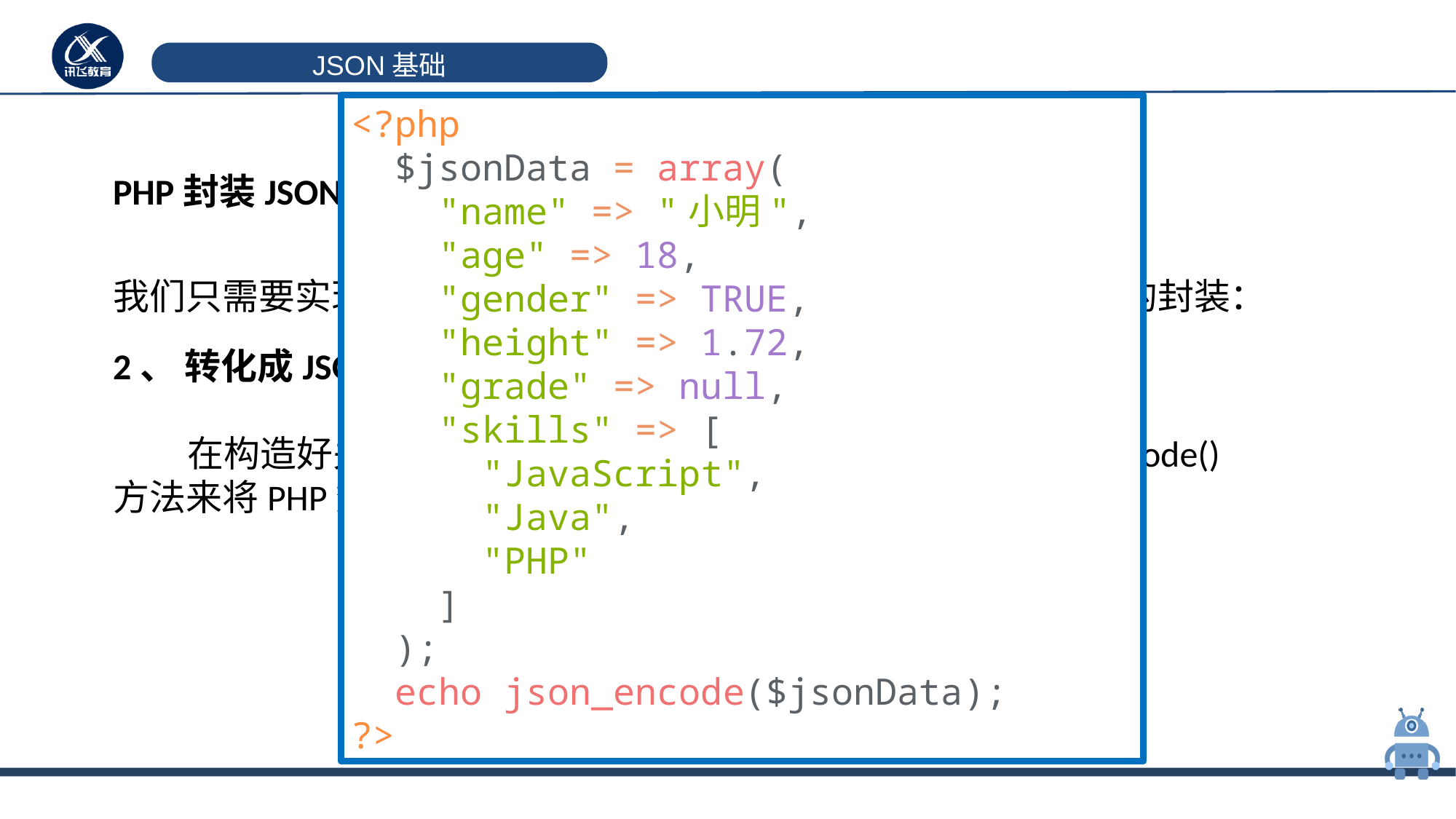

# JSON基础
<?php
  $jsonData = array(
    "name" => "小明",
    "age" => 18,
    "gender" => TRUE,
    "height" => 1.72,
    "grade" => null,
    "skills" => [
      "JavaScript",
      "Java",
      "PHP"
    ]
  );
  echo json_encode($jsonData);
?>
PHP封装JSON数据
我们只需要实现以下两个步骤即可通过PHP完成JSON格式数据的封装：
2、 转化成JSON对象

        在构造好关联数组后，我们可以通过PHP的提供的 json_encode() 方法来将PHP数组转化成JSON对象即可，如下：